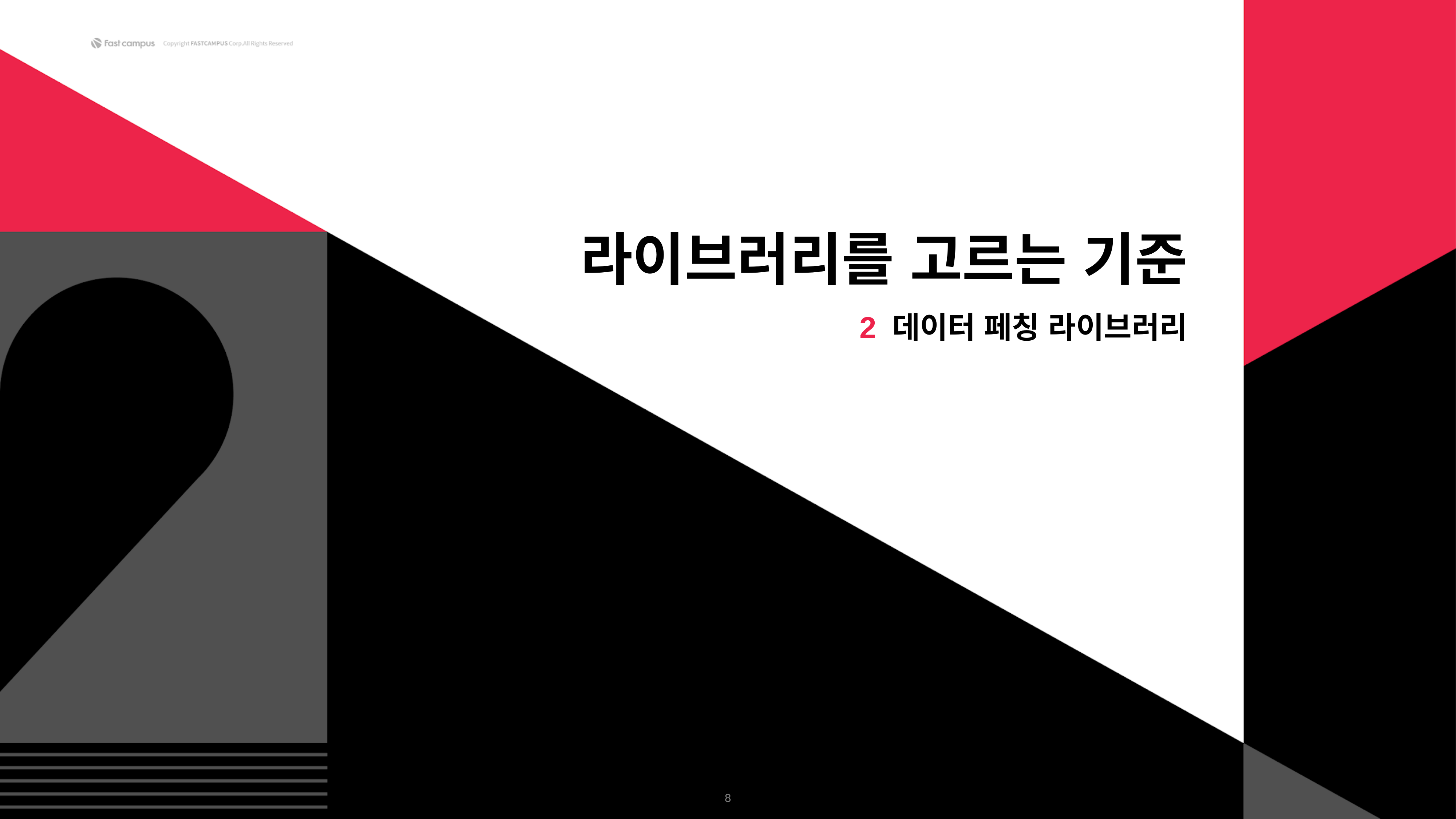

라이브러리를 고르는 기준

2 데이터 페칭 라이브러리
8